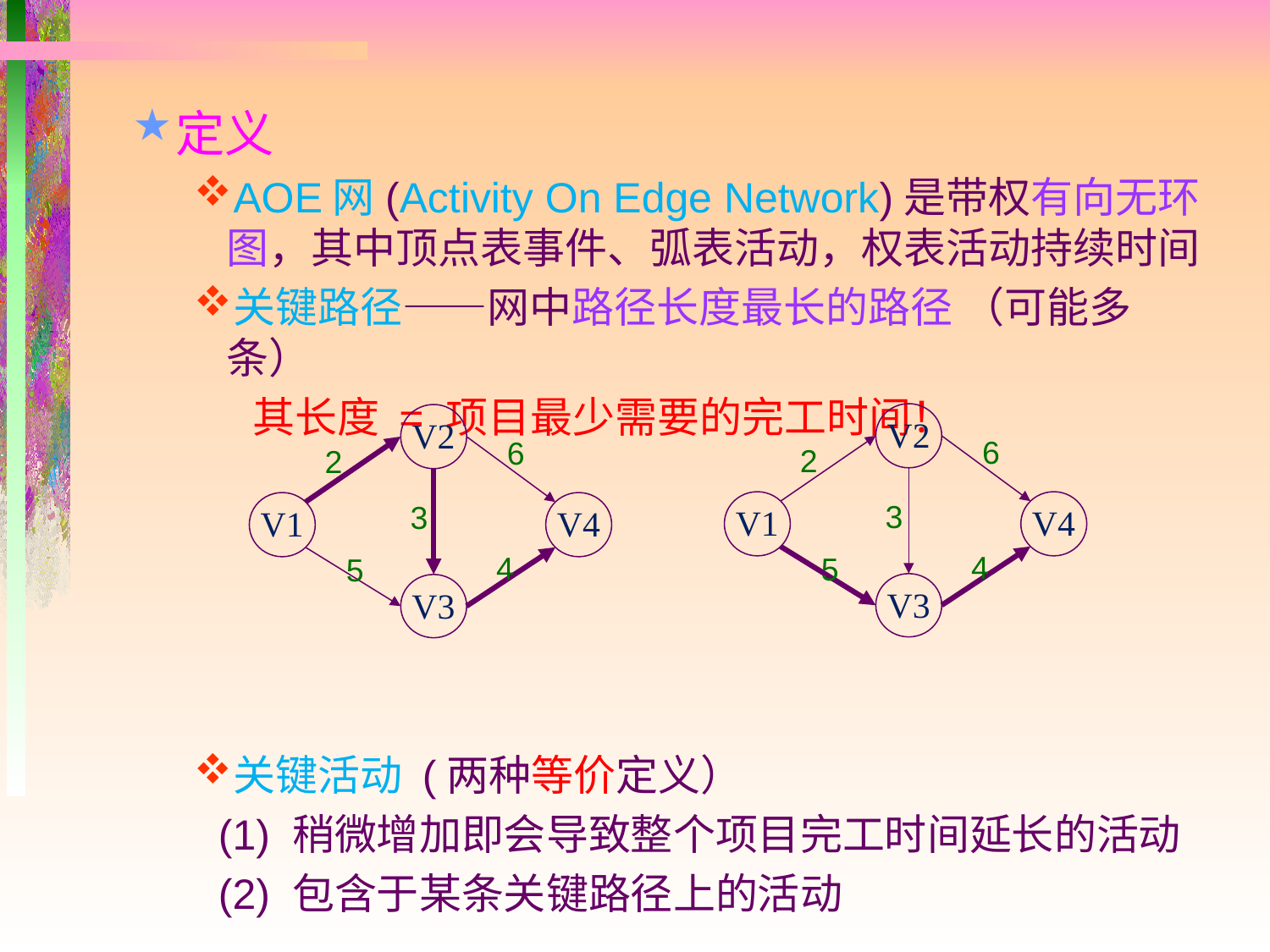

定义
AOE网(Activity On Edge Network)是带权有向无环图，其中顶点表事件、弧表活动，权表活动持续时间
关键路径——网中路径长度最长的路径 （可能多条）
     其长度 = 项目最少需要的完工时间！

关键活动 (两种等价定义）
  (1) 稍微增加即会导致整个项目完工时间延长的活动
  (2) 包含于某条关键路径上的活动
V2
6
2
3
V1
V4
4
5
V3
V2
6
2
3
V1
V4
4
5
V3